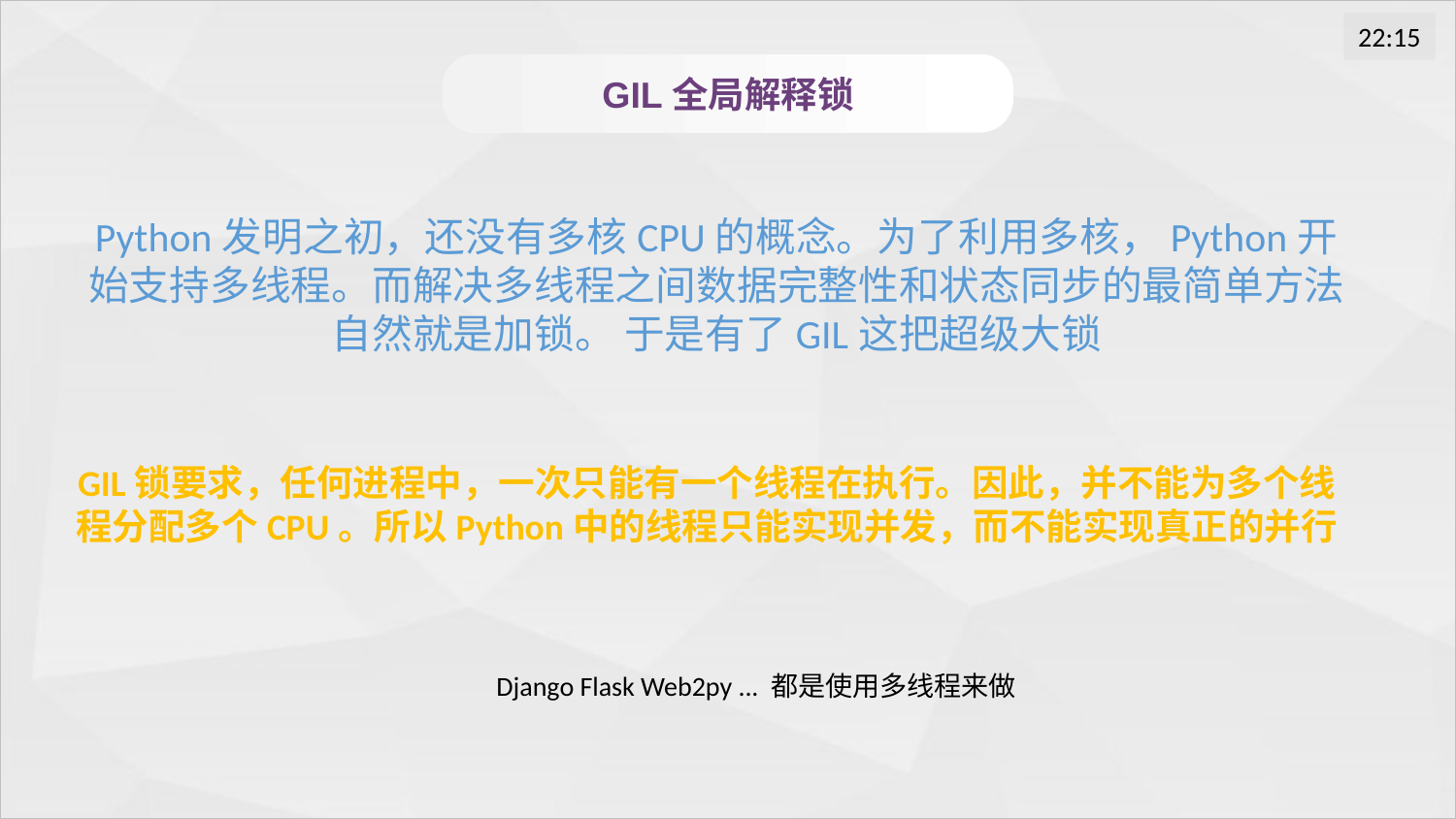

GIL全局解释锁
Python发明之初，还没有多核CPU的概念。为了利用多核，Python开始支持多线程。而解决多线程之间数据完整性和状态同步的最简单方法自然就是加锁。 于是有了GIL这把超级大锁
GIL锁要求，任何进程中，一次只能有一个线程在执行。因此，并不能为多个线程分配多个CPU。所以Python中的线程只能实现并发，而不能实现真正的并行
Django Flask Web2py ... 都是使用多线程来做